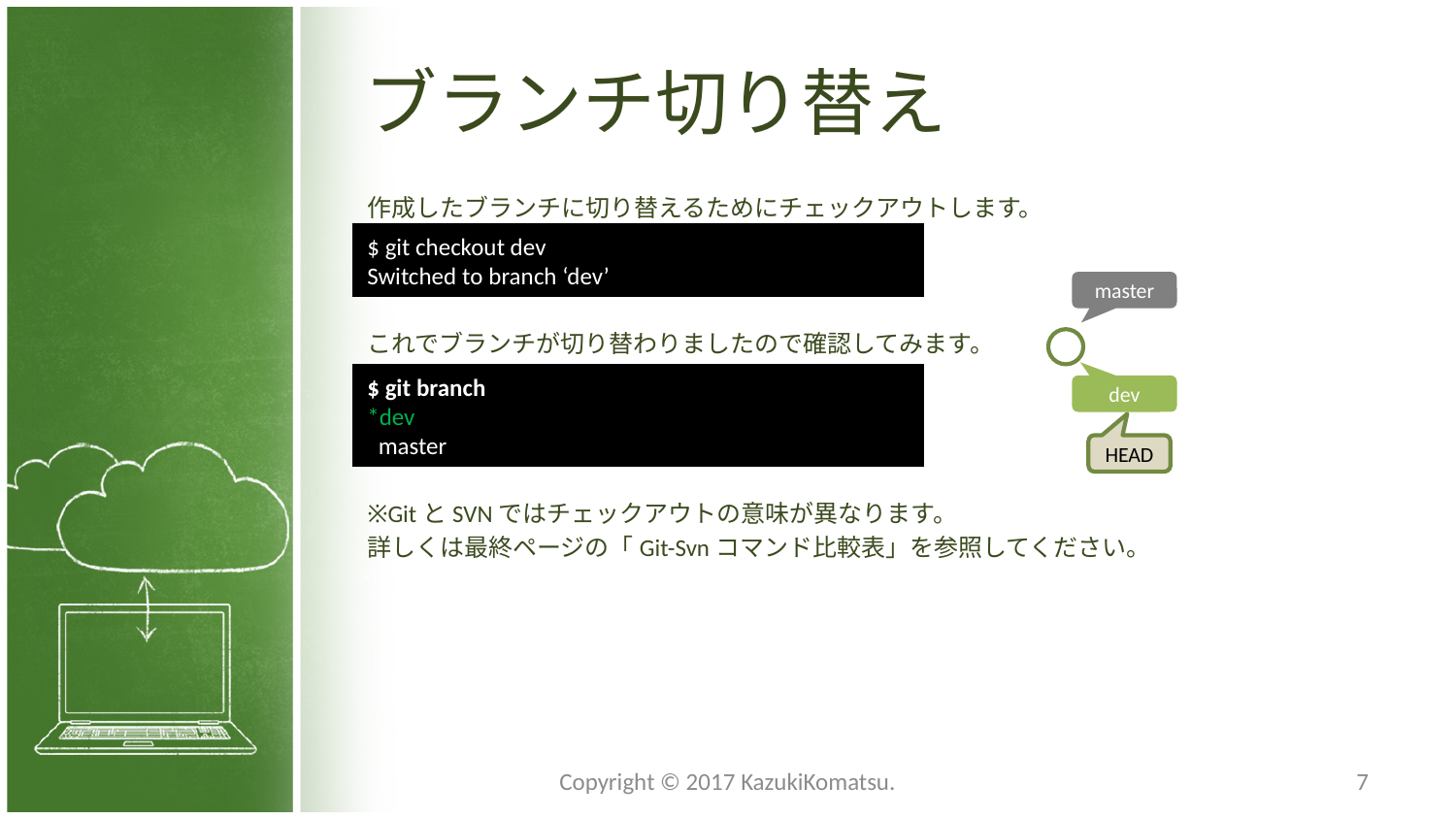

# ブランチ切り替え

作成したブランチに切り替えるためにチェックアウトします。

これでブランチが切り替わりましたので確認してみます。
]

※GitとSVNではチェックアウトの意味が異なります。
詳しくは最終ページの「Git-Svnコマンド比較表」を参照してください。
$ git checkout dev
Switched to branch ‘dev’
master

$ git branch
*dev
  master
dev
HEAD
Copyright © 2017 KazukiKomatsu.
7